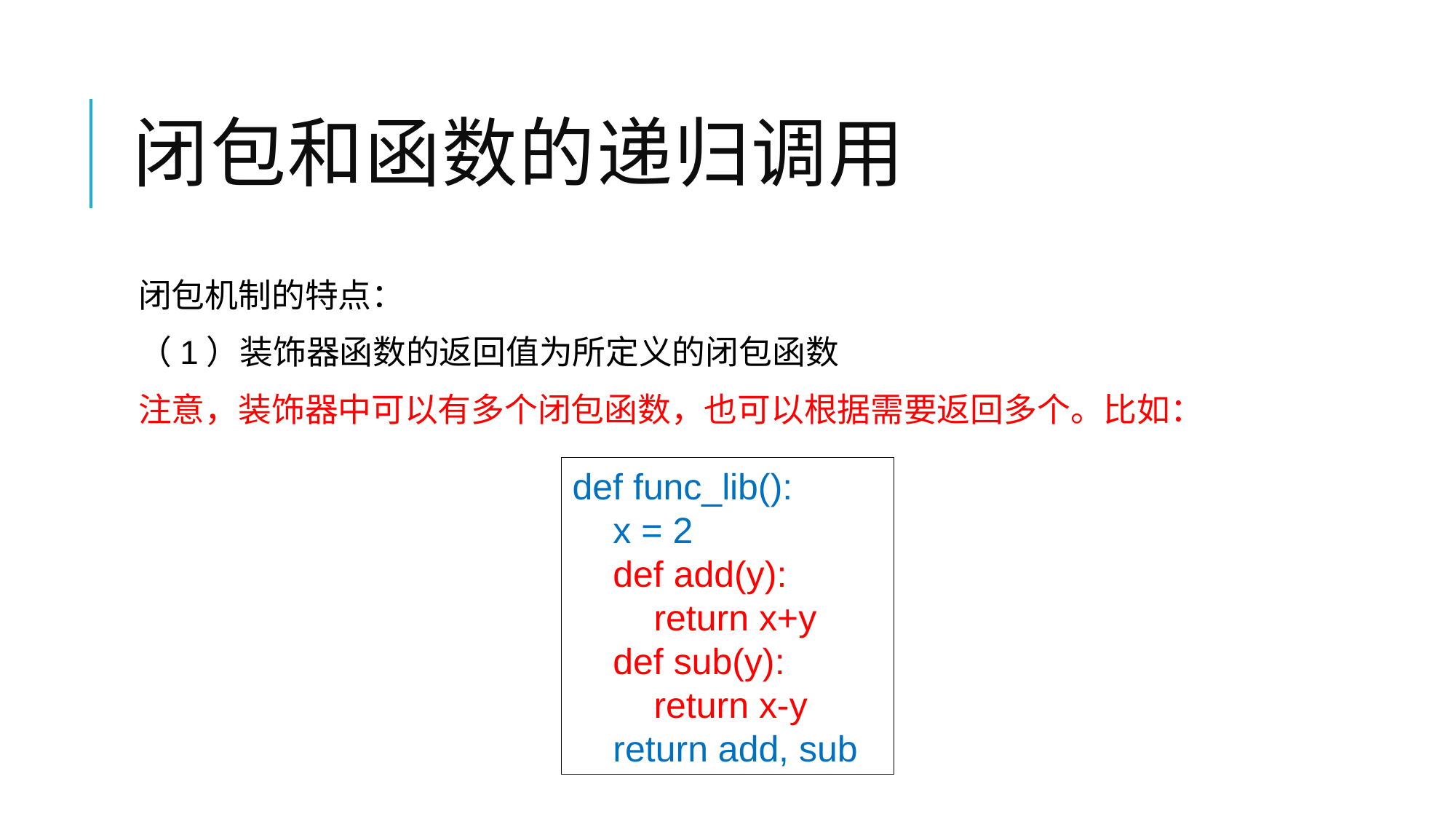

# 闭包和函数的递归调用
闭包机制的特点：
（1）装饰器函数的返回值为所定义的闭包函数
注意，装饰器中可以有多个闭包函数，也可以根据需要返回多个。比如：
def func_lib():
    x = 2
    def add(y):
        return x+y
    def sub(y):
        return x-y
    return add, sub